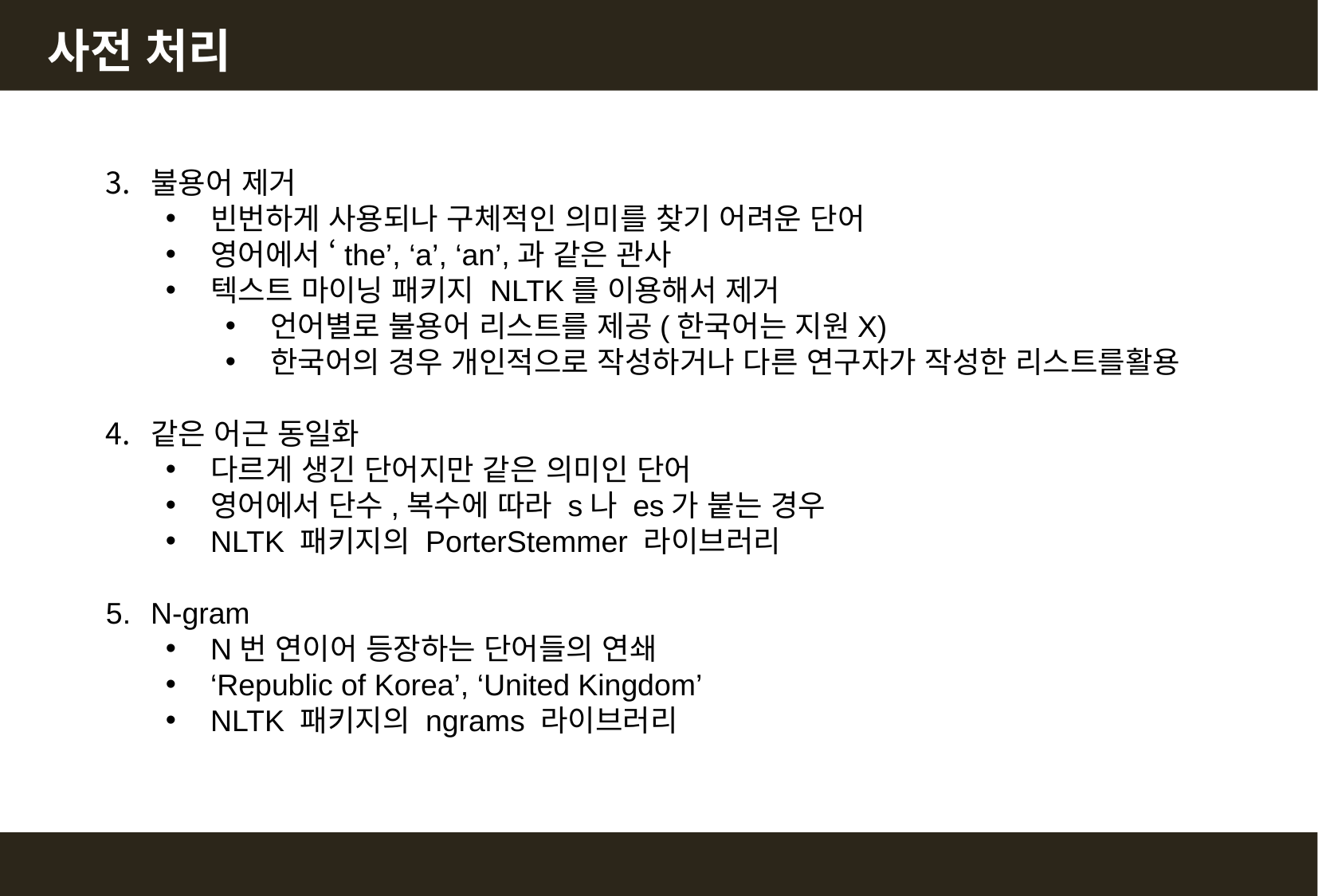

사전 처리
불용어 제거
빈번하게 사용되나 구체적인 의미를 찾기 어려운 단어
영어에서 ‘the’, ‘a’, ‘an’,과 같은 관사
텍스트 마이닝 패키지 NLTK를 이용해서 제거
언어별로 불용어 리스트를 제공(한국어는 지원X)
한국어의 경우 개인적으로 작성하거나 다른 연구자가 작성한 리스트를활용

같은 어근 동일화
다르게 생긴 단어지만 같은 의미인 단어
영어에서 단수,복수에 따라 s나 es가 붙는 경우
NLTK 패키지의 PorterStemmer 라이브러리

N-gram
N번 연이어 등장하는 단어들의 연쇄
‘Republic of Korea’, ‘United Kingdom’
NLTK 패키지의 ngrams 라이브러리